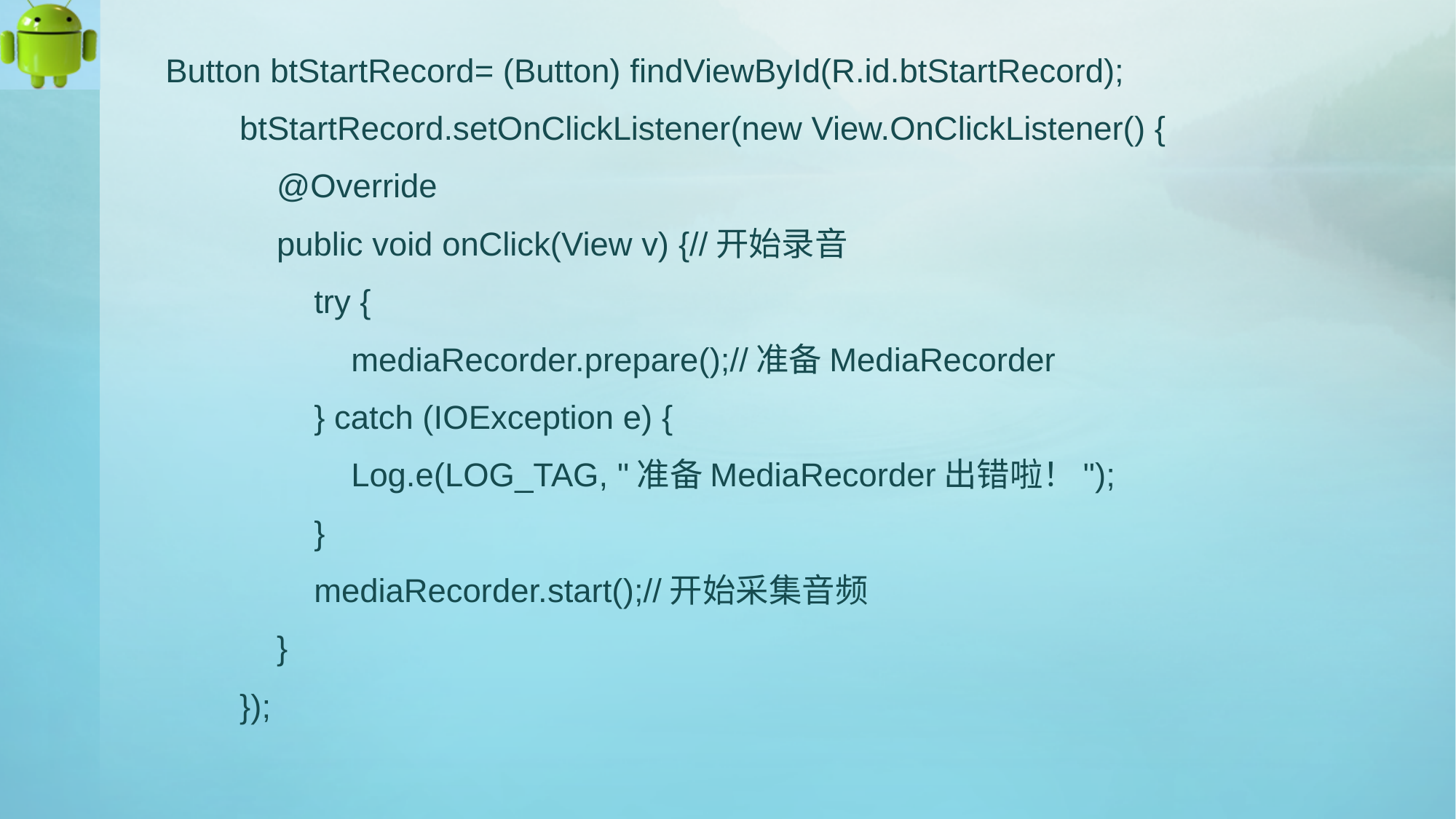

Button btStartRecord= (Button) findViewById(R.id.btStartRecord);
        btStartRecord.setOnClickListener(new View.OnClickListener() {
            @Override
            public void onClick(View v) {//开始录音
                try {
                    mediaRecorder.prepare();//准备MediaRecorder
                } catch (IOException e) {
                    Log.e(LOG_TAG, "准备MediaRecorder出错啦！");
                }
                mediaRecorder.start();//开始采集音频
            }
        });